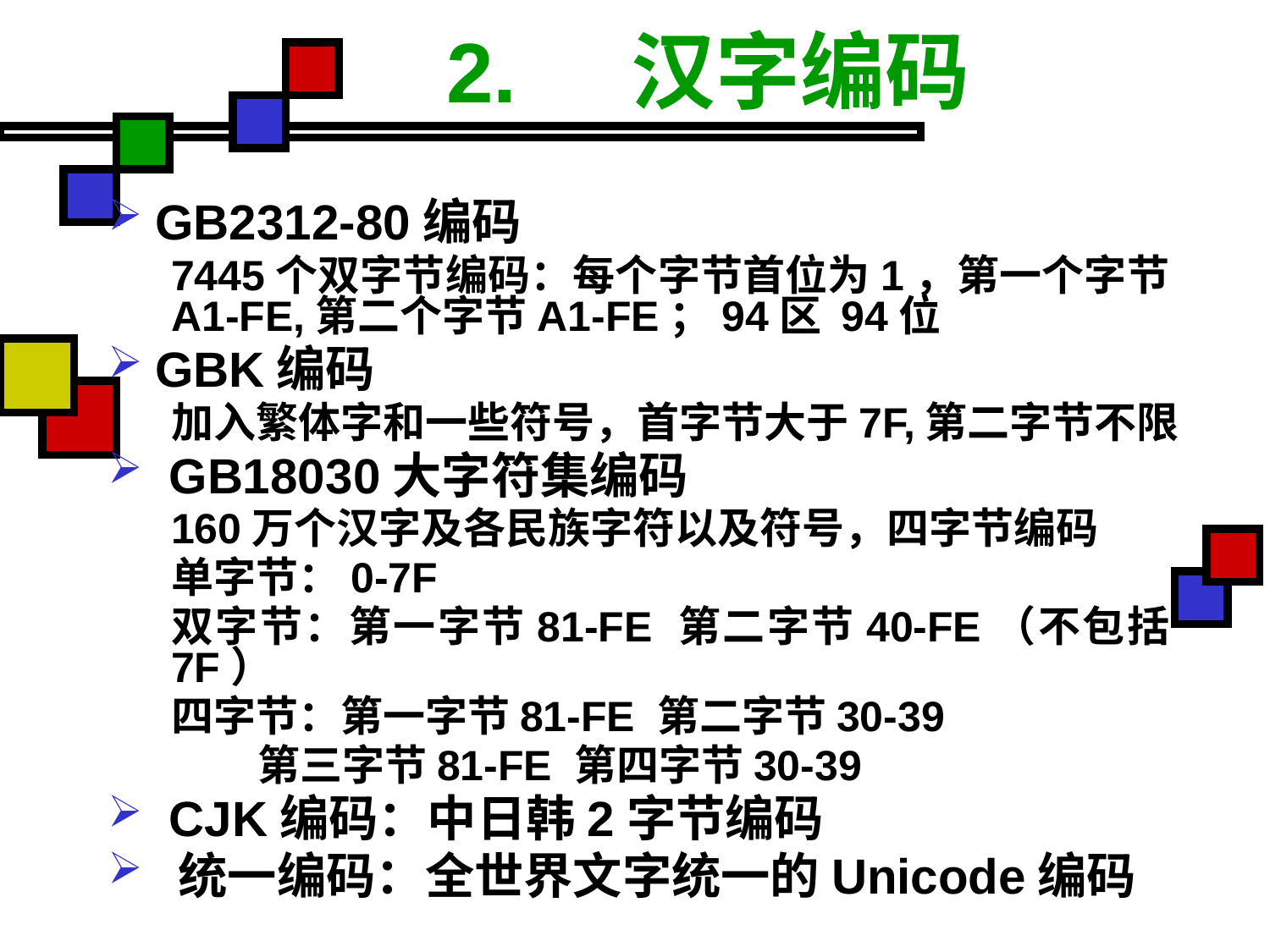

# 2.    汉字编码
GB2312-80编码
7445个双字节编码：每个字节首位为1，第一个字节A1-FE,第二个字节A1-FE；94区 94位
GBK编码
加入繁体字和一些符号，首字节大于7F,第二字节不限
 GB18030大字符集编码
160万个汉字及各民族字符以及符号，四字节编码
单字节：0-7F
双字节：第一字节81-FE 第二字节40-FE（不包括7F）
四字节：第一字节81-FE 第二字节30-39
        第三字节81-FE 第四字节30-39
 CJK编码：中日韩2字节编码
 统一编码：全世界文字统一的Unicode编码